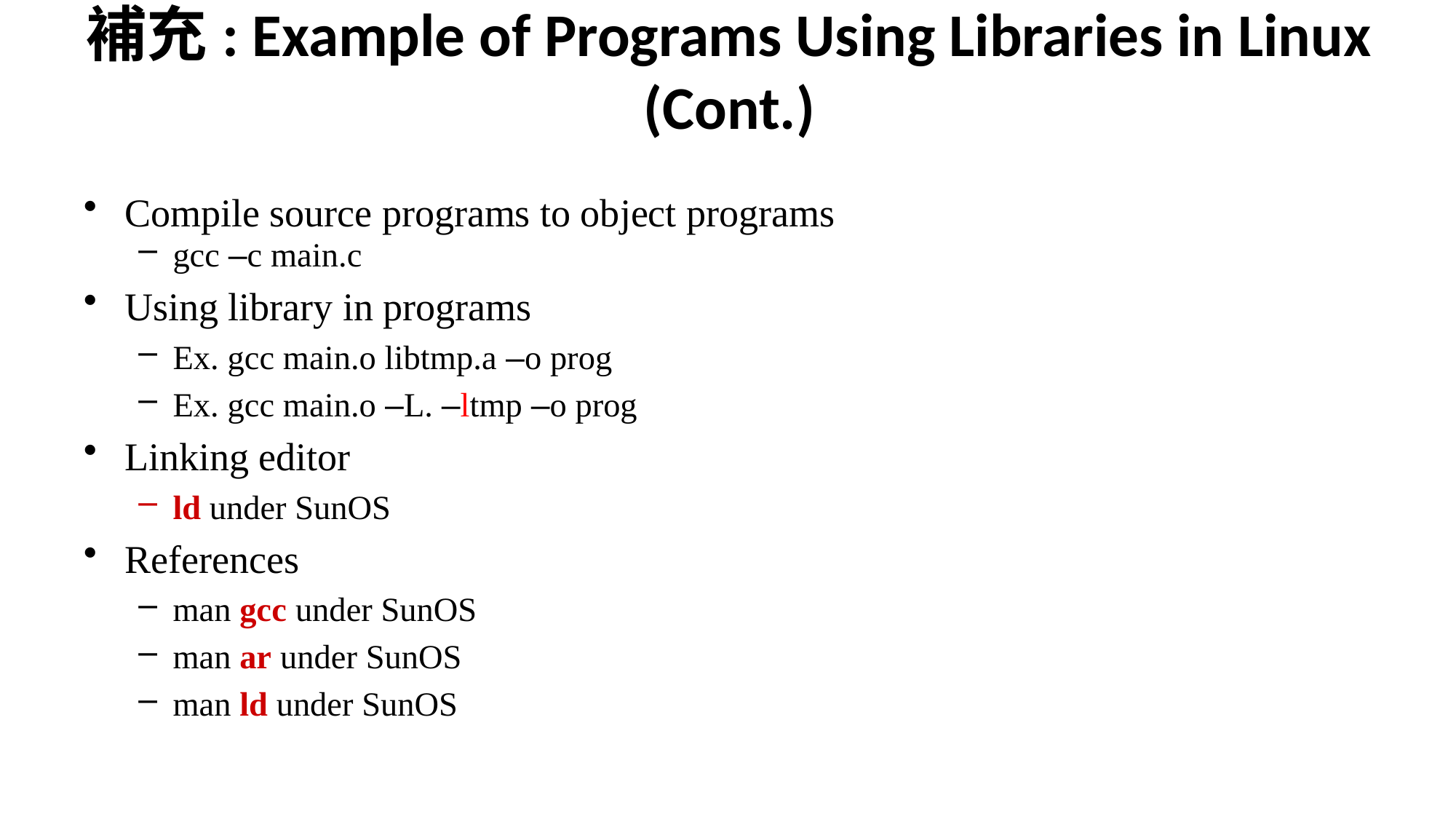

# 補充: Example of Programs Using Libraries in Linux (Cont.)
Compile source programs to object programs
gcc –c main.c
Using library in programs
Ex. gcc main.o libtmp.a –o prog
Ex. gcc main.o –L. –ltmp –o prog
Linking editor
ld under SunOS
References
man gcc under SunOS
man ar under SunOS
man ld under SunOS